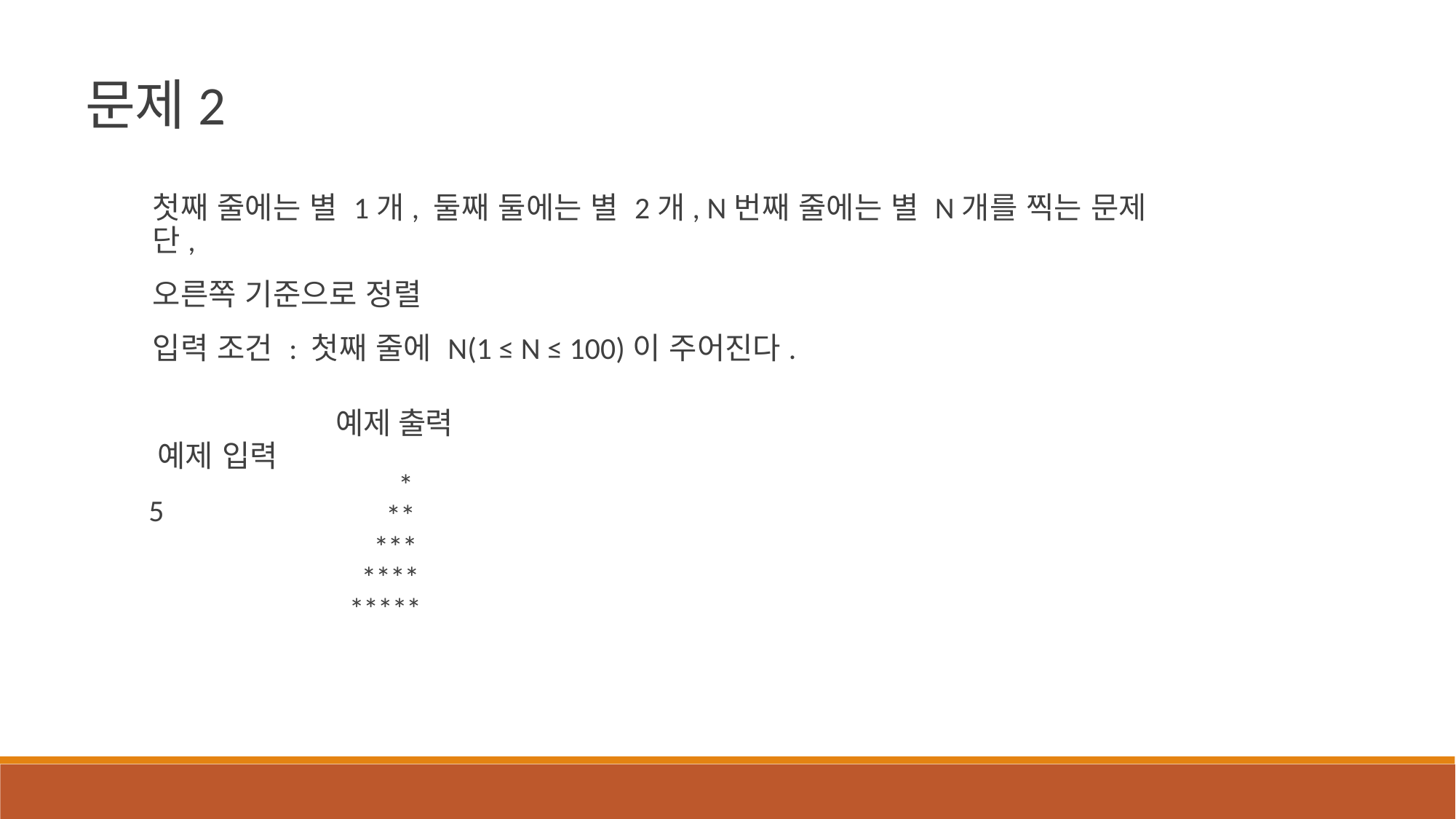

문제2
첫째 줄에는 별 1개, 둘째 둘에는 별 2개, N번째 줄에는 별 N개를 찍는 문제 단,
오른쪽 기준으로 정렬
입력 조건 : 첫째 줄에 N(1 ≤ N ≤ 100)이 주어진다.

 예제 입력
 5

예제 출력

          *
        **
      ***
    ****
  *****